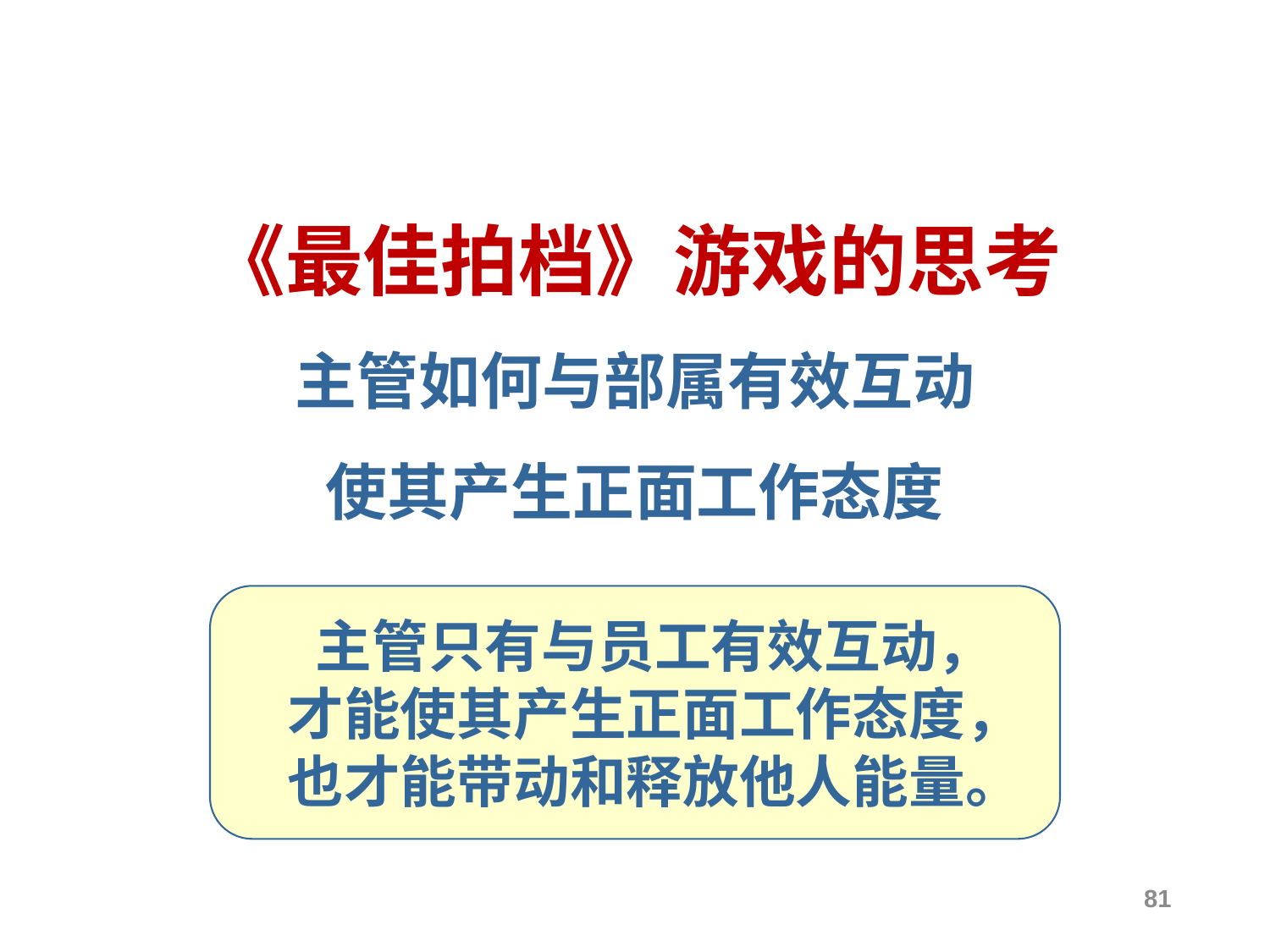

# 《最佳拍档》游戏的思考 主管如何与部属有效互动 使其产生正面工作态度
  主管只有与员工有效互动，
  才能使其产生正面工作态度，
  也才能带动和释放他人能量。
81